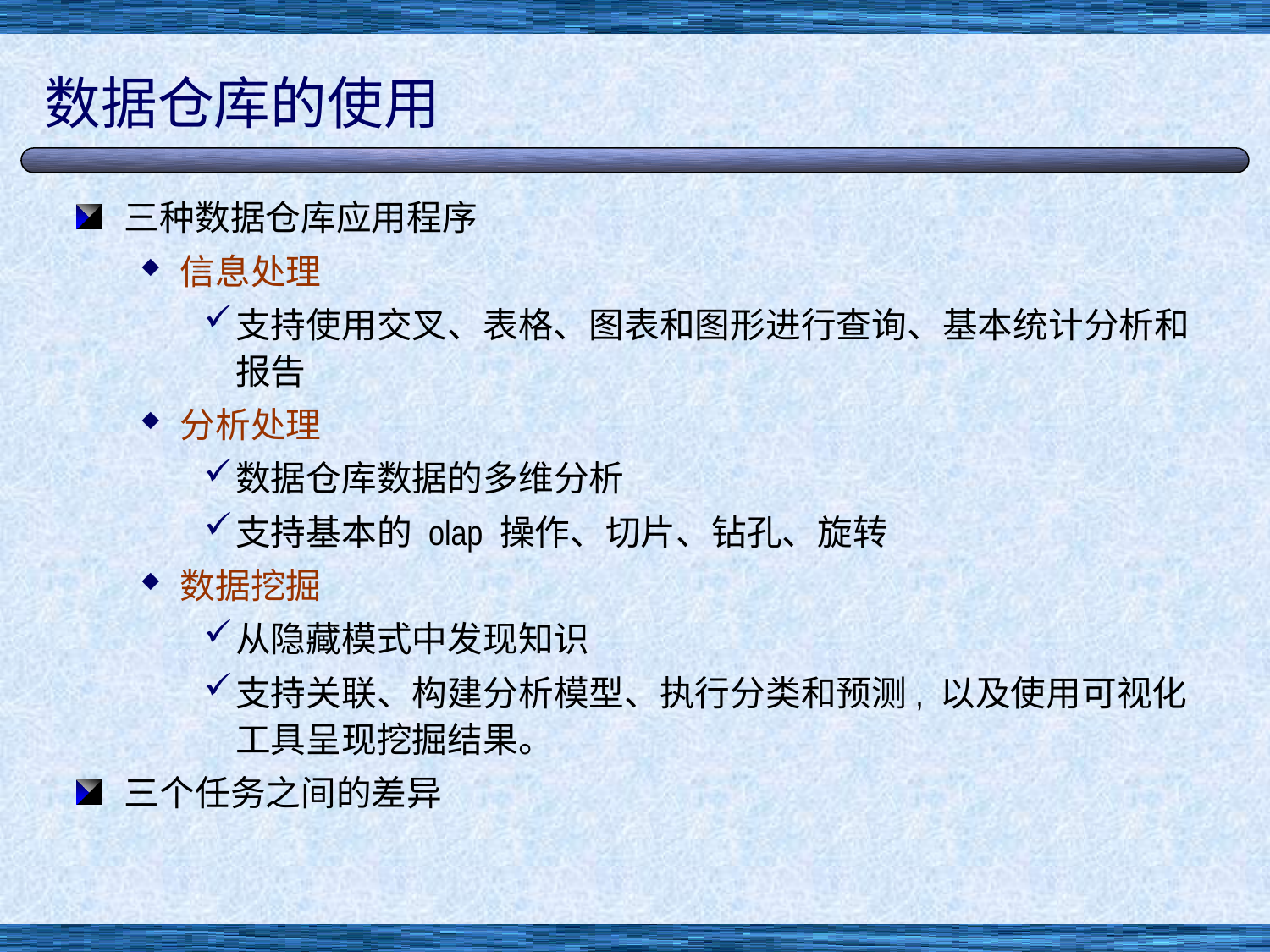

# 数据仓库的使用
三种数据仓库应用程序
信息处理
支持使用交叉、表格、图表和图形进行查询、基本统计分析和报告
分析处理
数据仓库数据的多维分析
支持基本的 olap 操作、切片、钻孔、旋转
数据挖掘
从隐藏模式中发现知识
支持关联、构建分析模型、执行分类和预测, 以及使用可视化工具呈现挖掘结果。
三个任务之间的差异